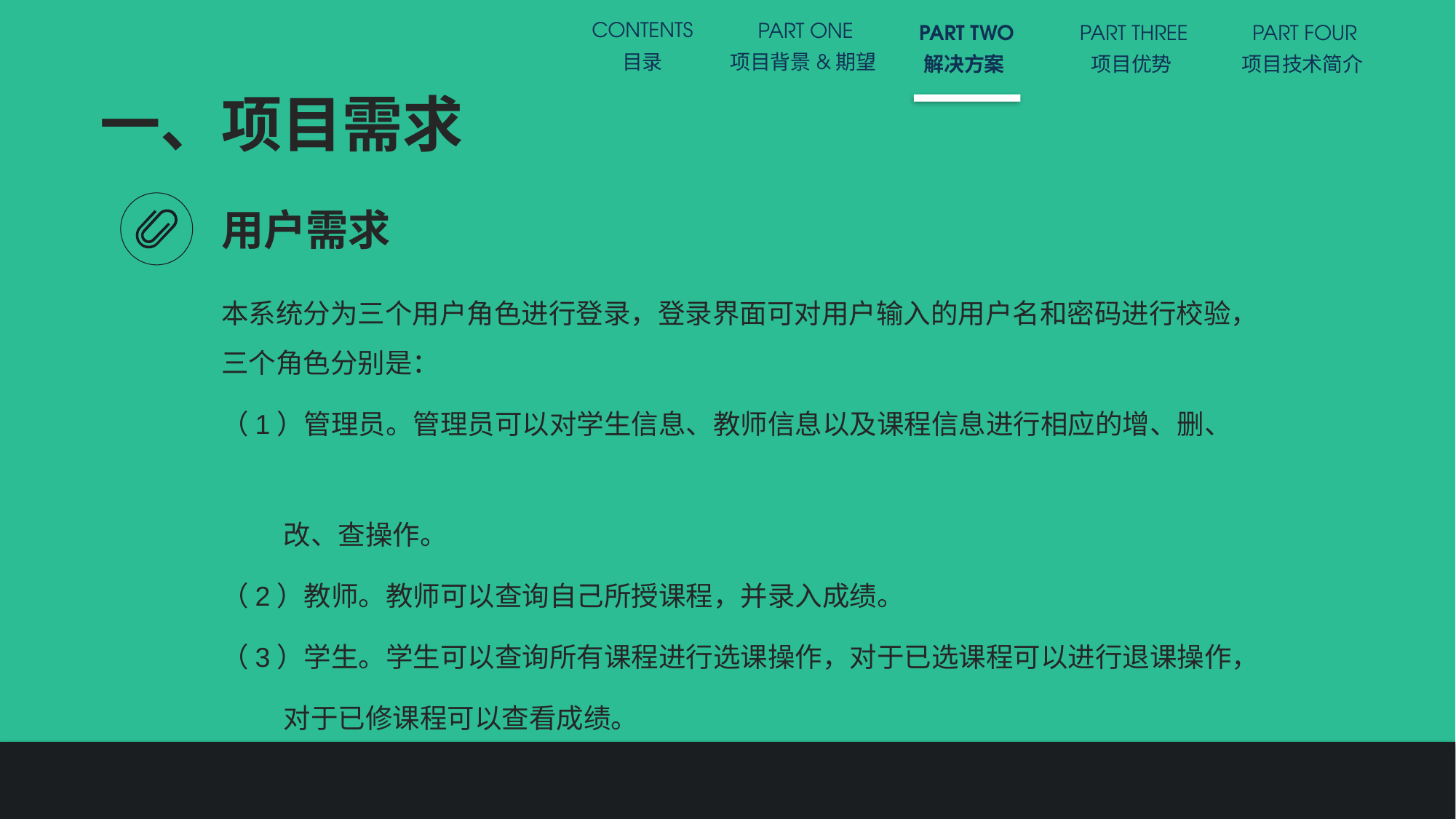

CONTENTS
目录
PART ONE
项目背景&期望
PART TWO
解决方案
PART THREE
项目优势
PART FOUR
项目技术简介
一、项目需求

用户需求
本系统分为三个用户角色进行登录，登录界面可对用户输入的用户名和密码进行校验，三个角色分别是：
（1）管理员。管理员可以对学生信息、教师信息以及课程信息进行相应的增、删、
         改、查操作。
（2）教师。教师可以查询自己所授课程，并录入成绩。
（3）学生。学生可以查询所有课程进行选课操作，对于已选课程可以进行退课操作，
         对于已修课程可以查看成绩。